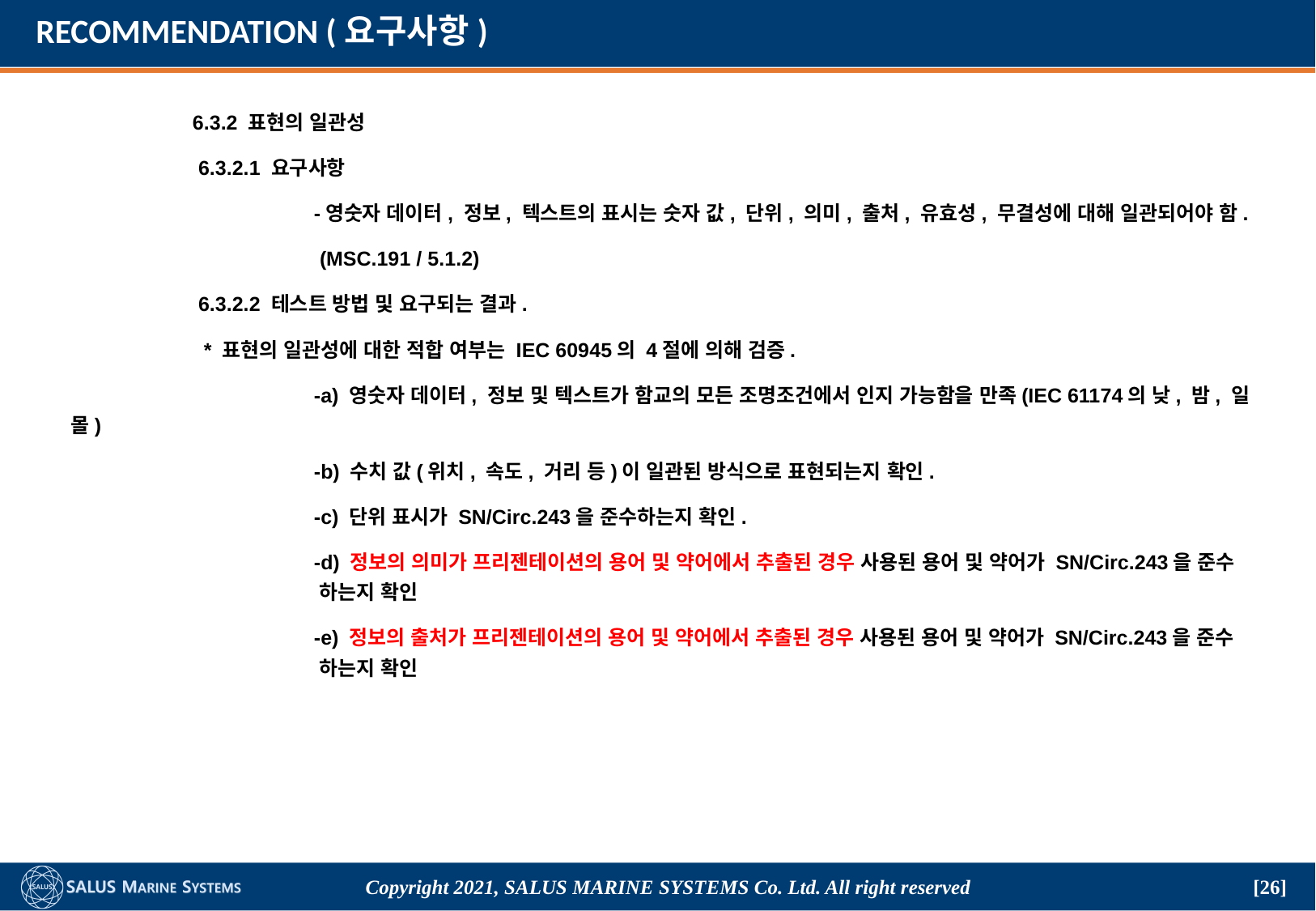

# RECOMMENDATION (요구사항)
	6.3.2 표현의 일관성
	 6.3.2.1 요구사항
		-영숫자 데이터, 정보, 텍스트의 표시는 숫자 값, 단위, 의미, 출처, 유효성, 무결성에 대해 일관되어야 함.
		 (MSC.191 / 5.1.2)
	 6.3.2.2 테스트 방법 및 요구되는 결과.
	  * 표현의 일관성에 대한 적합 여부는 IEC 60945의 4절에 의해 검증.
		-a) 영숫자 데이터, 정보 및 텍스트가 함교의 모든 조명조건에서 인지 가능함을 만족(IEC 61174의 낮, 밤, 일몰)
		-b) 수치 값(위치, 속도, 거리 등)이 일관된 방식으로 표현되는지 확인.
		-c) 단위 표시가 SN/Circ.243을 준수하는지 확인.
		-d) 정보의 의미가 프리젠테이션의 용어 및 약어에서 추출된 경우 사용된 용어 및 약어가 SN/Circ.243을 준수		 하는지 확인
		-e) 정보의 출처가 프리젠테이션의 용어 및 약어에서 추출된 경우 사용된 용어 및 약어가 SN/Circ.243을 준수		 하는지 확인

Copyright 2021, SALUS Marine Systems Co. Ltd. All right reserved
[26]